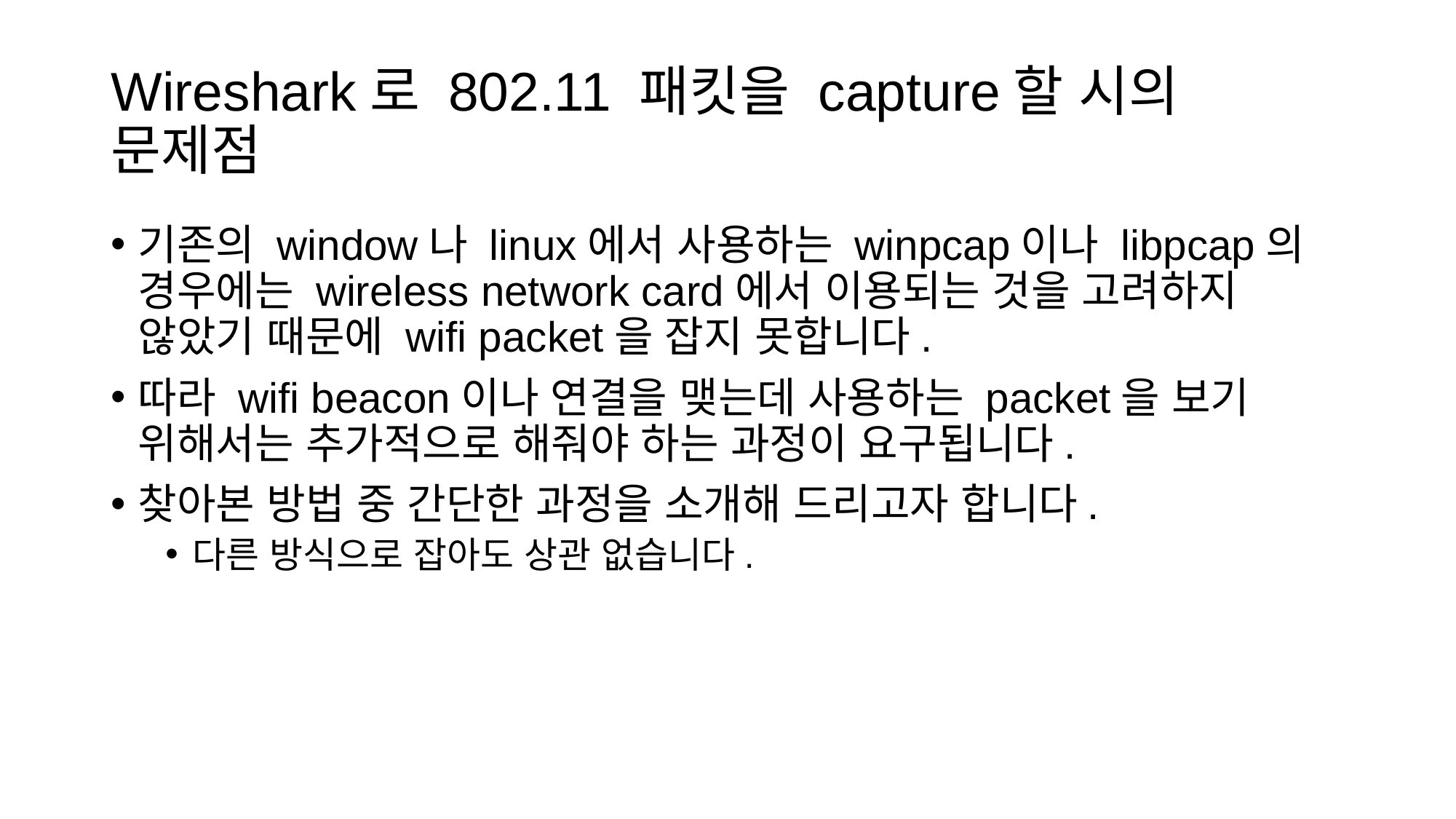

# Wireshark로 802.11 패킷을 capture할 시의 문제점
기존의 window나 linux에서 사용하는 winpcap이나 libpcap의 경우에는 wireless network card에서 이용되는 것을 고려하지 않았기 때문에 wifi packet을 잡지 못합니다.
따라 wifi beacon이나 연결을 맺는데 사용하는 packet을 보기 위해서는 추가적으로 해줘야 하는 과정이 요구됩니다.
찾아본 방법 중 간단한 과정을 소개해 드리고자 합니다.
다른 방식으로 잡아도 상관 없습니다.